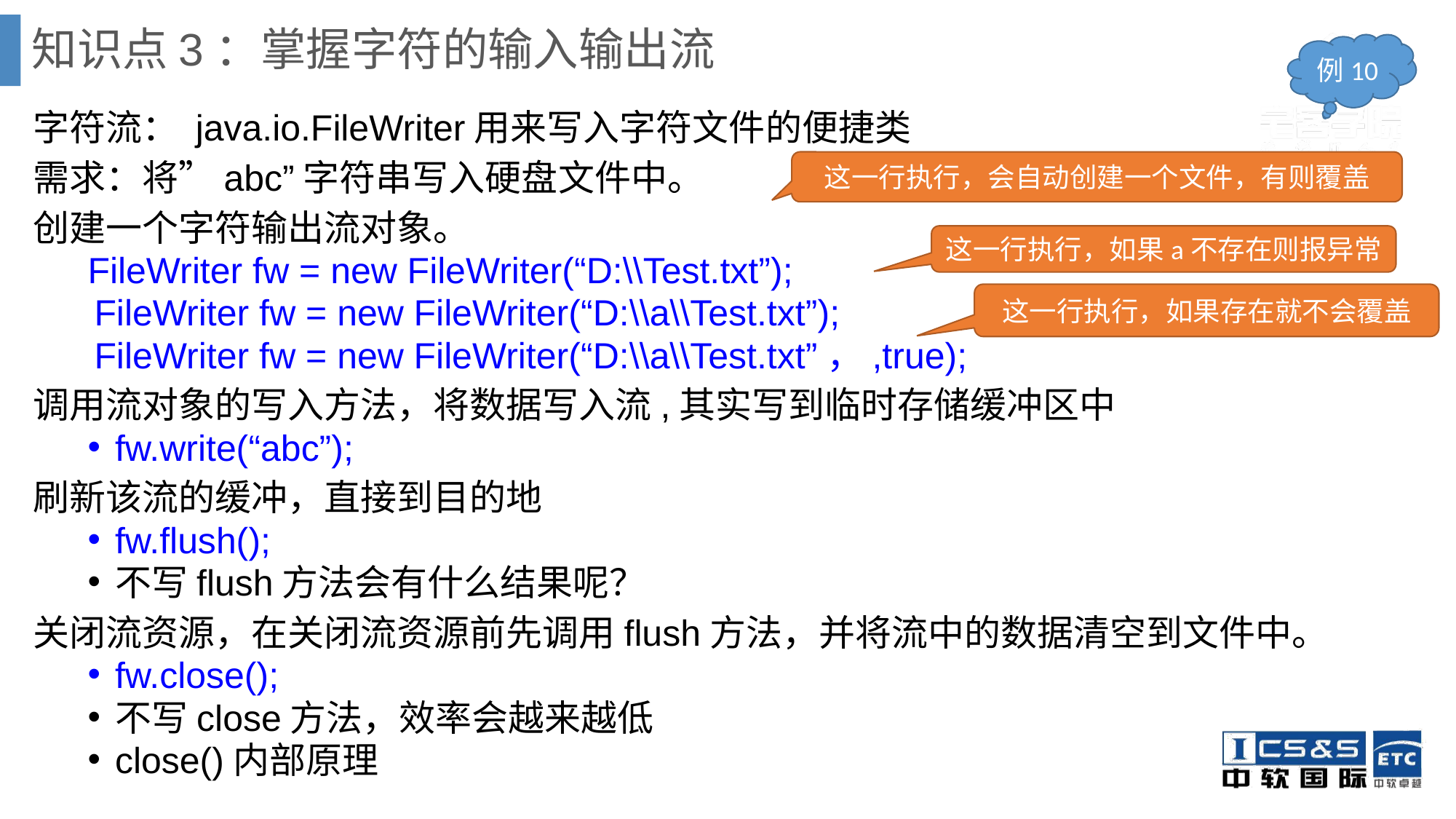

# 知识点3：掌握字符的输入输出流
例10
字符流： java.io.FileWriter用来写入字符文件的便捷类
需求：将”abc”字符串写入硬盘文件中。
创建一个字符输出流对象。
FileWriter fw = new FileWriter(“D:\\Test.txt”);
      FileWriter fw = new FileWriter(“D:\\a\\Test.txt”);
      FileWriter fw = new FileWriter(“D:\\a\\Test.txt”，,true);
调用流对象的写入方法，将数据写入流,其实写到临时存储缓冲区中
fw.write(“abc”);
刷新该流的缓冲，直接到目的地
fw.flush();
不写flush方法会有什么结果呢？
关闭流资源，在关闭流资源前先调用flush方法，并将流中的数据清空到文件中。
fw.close();
不写close方法，效率会越来越低
close()内部原理
这一行执行，会自动创建一个文件，有则覆盖
这一行执行，如果a不存在则报异常
这一行执行，如果存在就不会覆盖